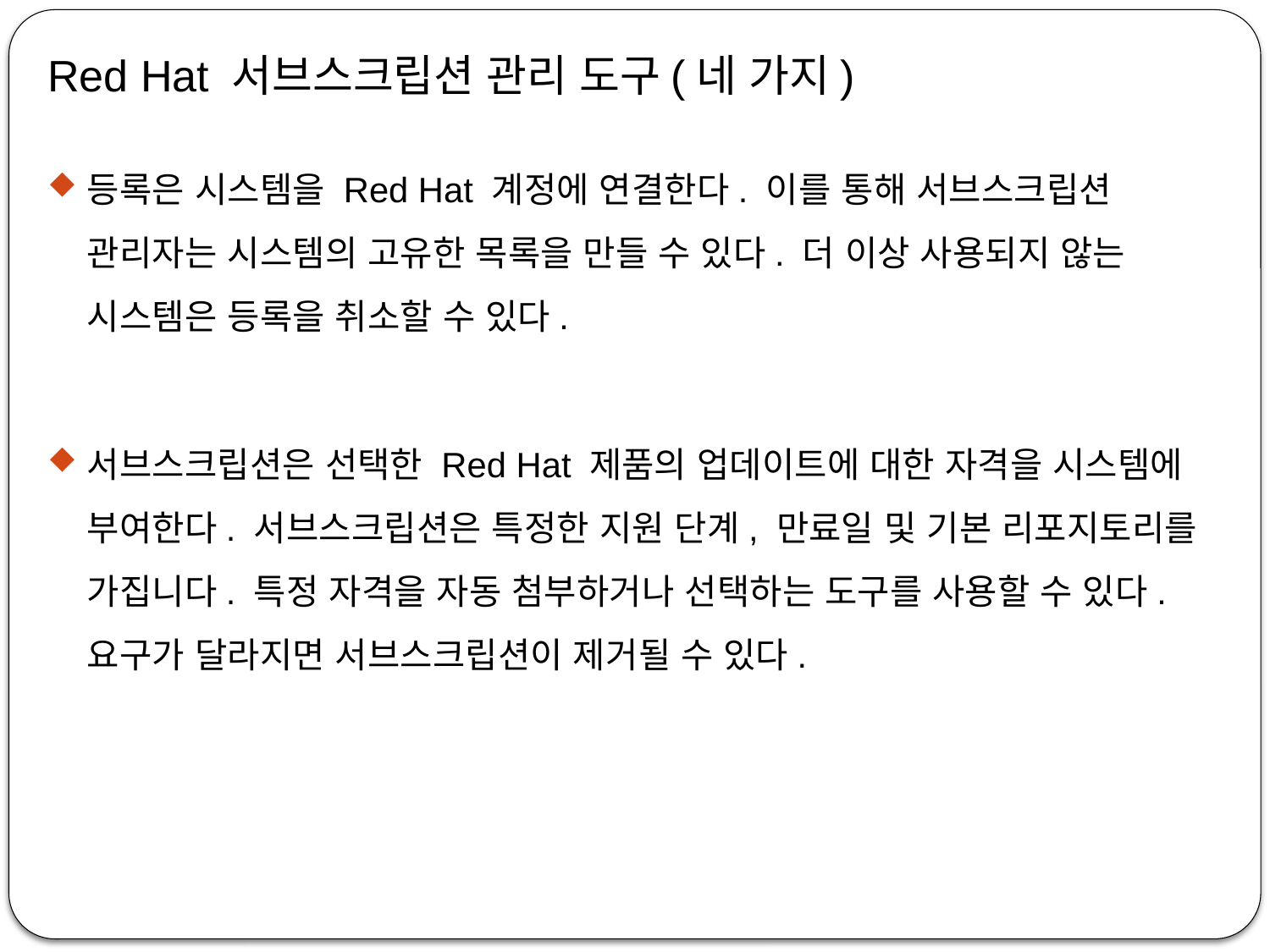

Red Hat 서브스크립션 관리 도구(네 가지)

등록은 시스템을 Red Hat 계정에 연결한다. 이를 통해 서브스크립션 관리자는 시스템의 고유한 목록을 만들 수 있다. 더 이상 사용되지 않는 시스템은 등록을 취소할 수 있다.

서브스크립션은 선택한 Red Hat 제품의 업데이트에 대한 자격을 시스템에 부여한다. 서브스크립션은 특정한 지원 단계, 만료일 및 기본 리포지토리를 가집니다. 특정 자격을 자동 첨부하거나 선택하는 도구를 사용할 수 있다. 요구가 달라지면 서브스크립션이 제거될 수 있다.